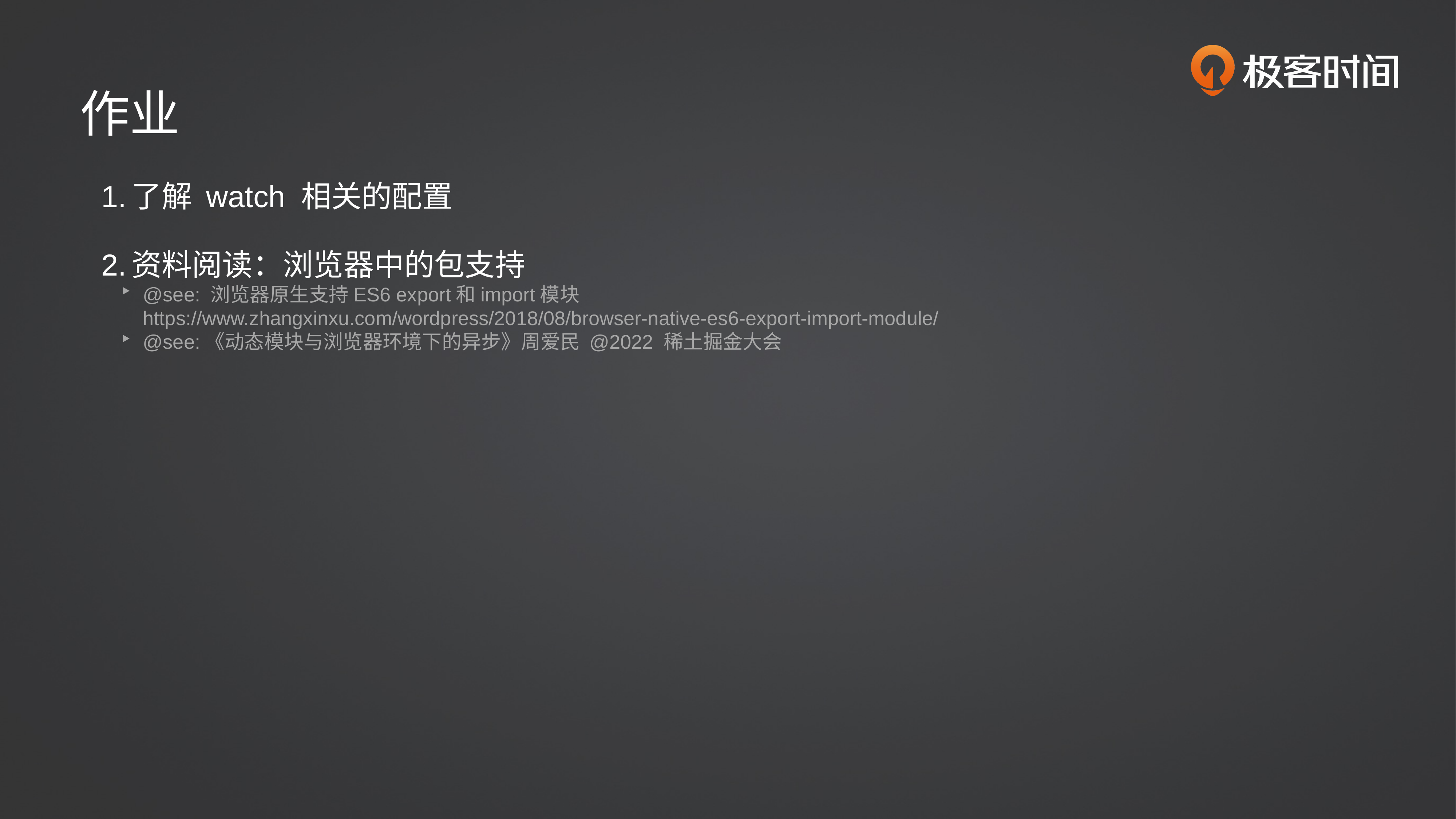

作业
了解 watch 相关的配置
资料阅读：浏览器中的包支持
@see: 浏览器原生支持ES6 export和import模块
https://www.zhangxinxu.com/wordpress/2018/08/browser-native-es6-export-import-module/
@see:《动态模块与浏览器环境下的异步》周爱民 @2022 稀土掘金大会